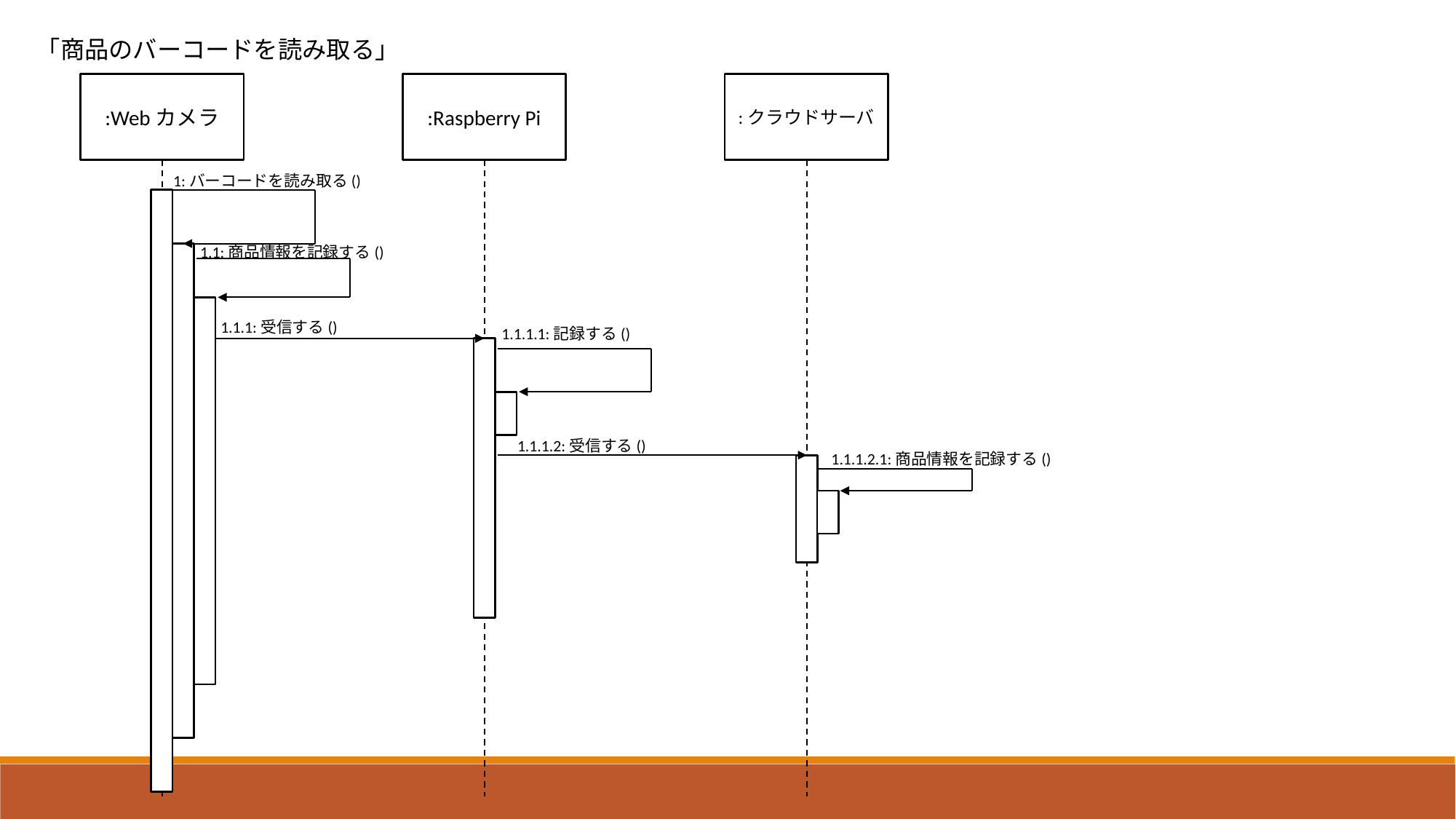

「商品のバーコードを読み取る」
:Webカメラ
:Raspberry Pi
:クラウドサーバ
1:バーコードを読み取る()

1.1:商品情報を記録する()

1.1.1:受信する()
1.1.1.1:記録する()

1.1.1.2:受信する()
1.1.1.2.1:商品情報を記録する()